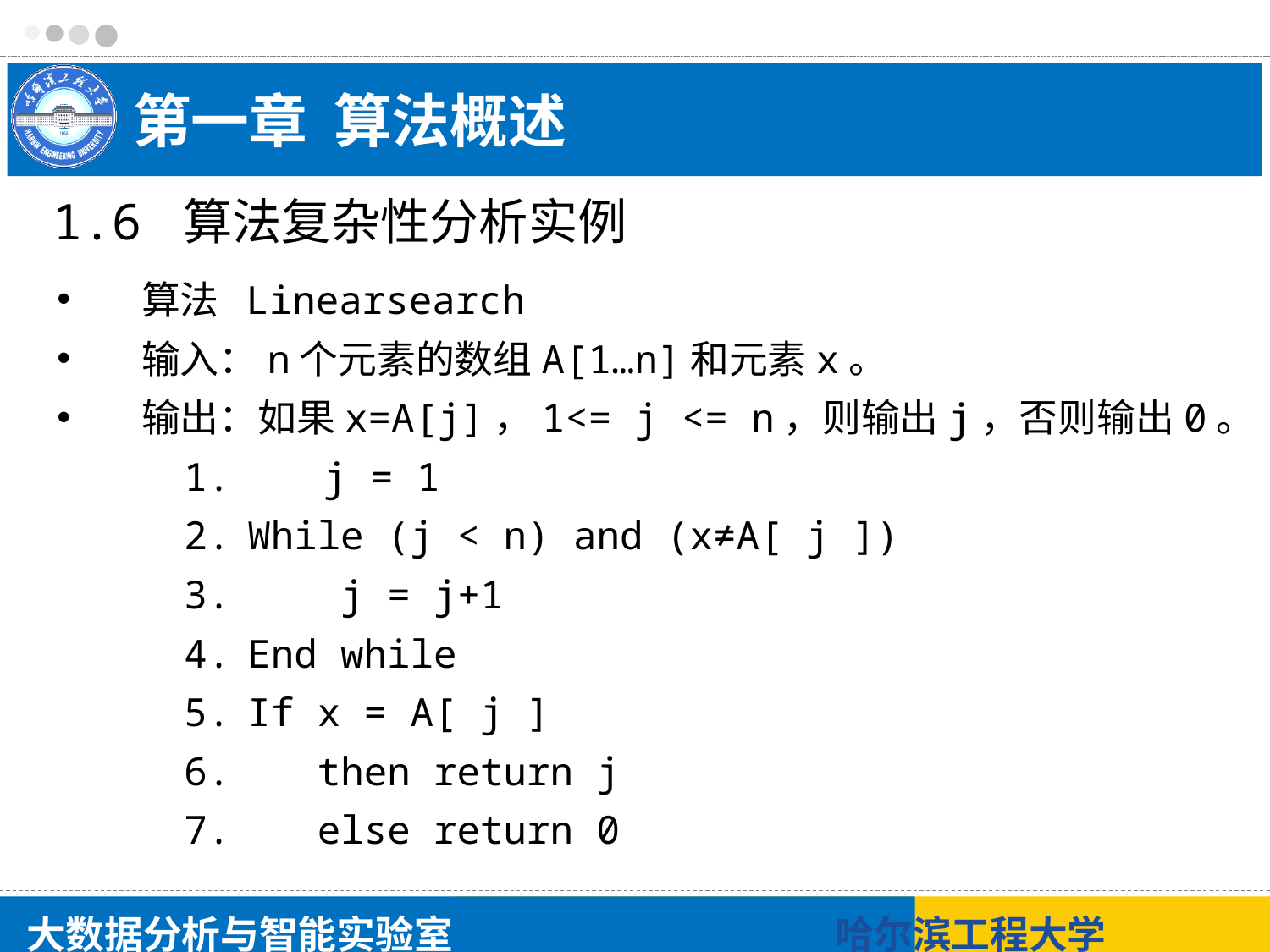

第一章  算法概述
1.6 算法复杂性分析实例
算法  Linearsearch
输入：n个元素的数组A[1…n]和元素x。
输出：如果x=A[j]，1<= j <= n，则输出j，否则输出0。
1.    j = 1
While (j < n) and (x≠A[ j ])
    j = j+1
End while
If x = A[ j ]
   then return j
   else return 0